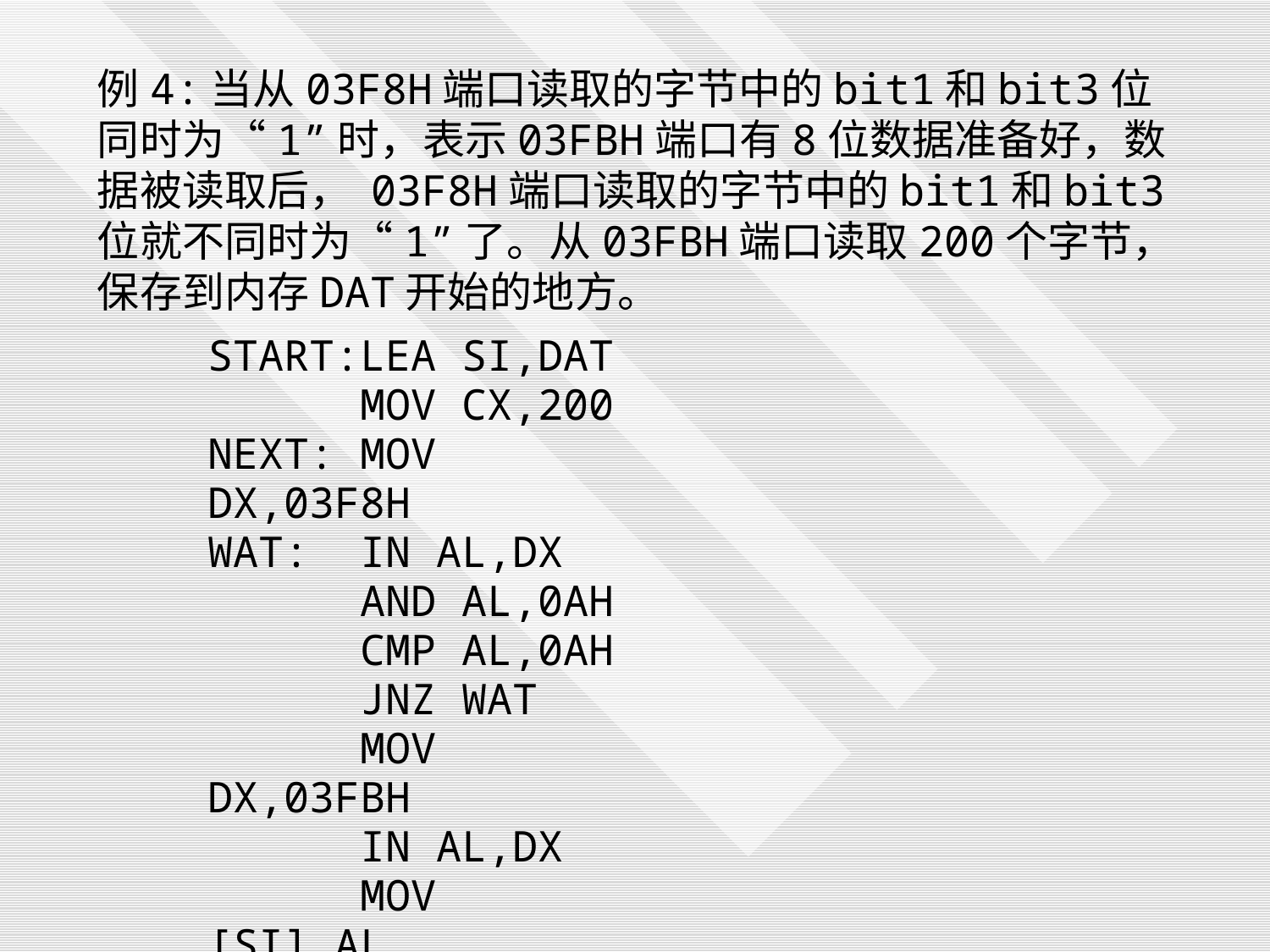

例4:当从03F8H端口读取的字节中的bit1和bit3位同时为“1”时，表示03FBH端口有8位数据准备好，数据被读取后， 03F8H端口读取的字节中的bit1和bit3位就不同时为“1”了。从03FBH端口读取200个字节，保存到内存DAT开始的地方。
| START:LEA SI,DAT MOV CX,200 NEXT: MOV DX,03F8H WAT: IN AL,DX AND AL,0AH CMP AL,0AH JNZ WAT MOV DX,03FBH IN AL,DX MOV [SI],AL INC SI LOOP NEXT MOV AH,4CH INT 21H |  |
| --- | --- |